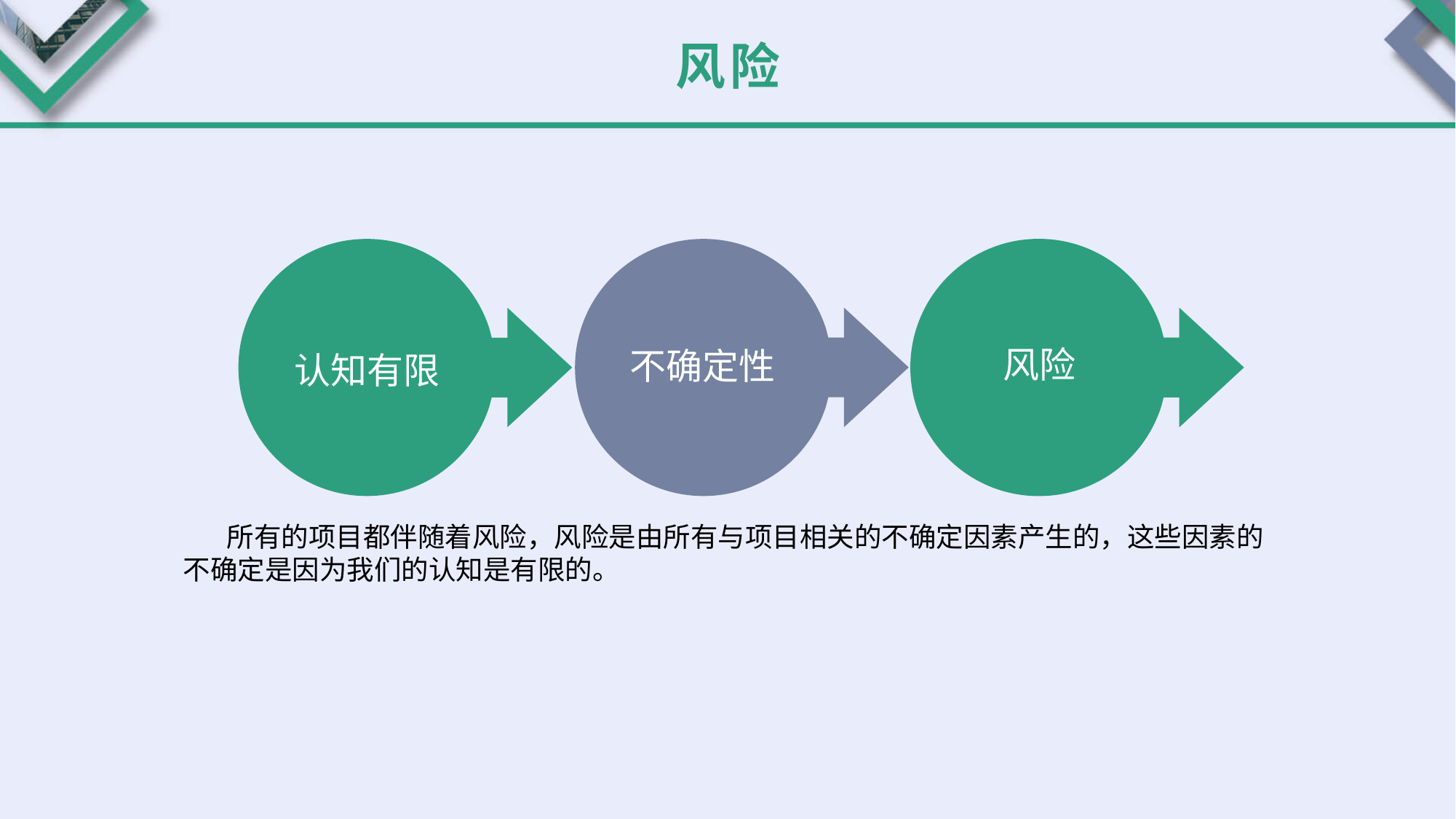

风险

风险
不确定性
认知有限
      所有的项目都伴随着风险，风险是由所有与项目相关的不确定因素产生的，这些因素的不确定是因为我们的认知是有限的。